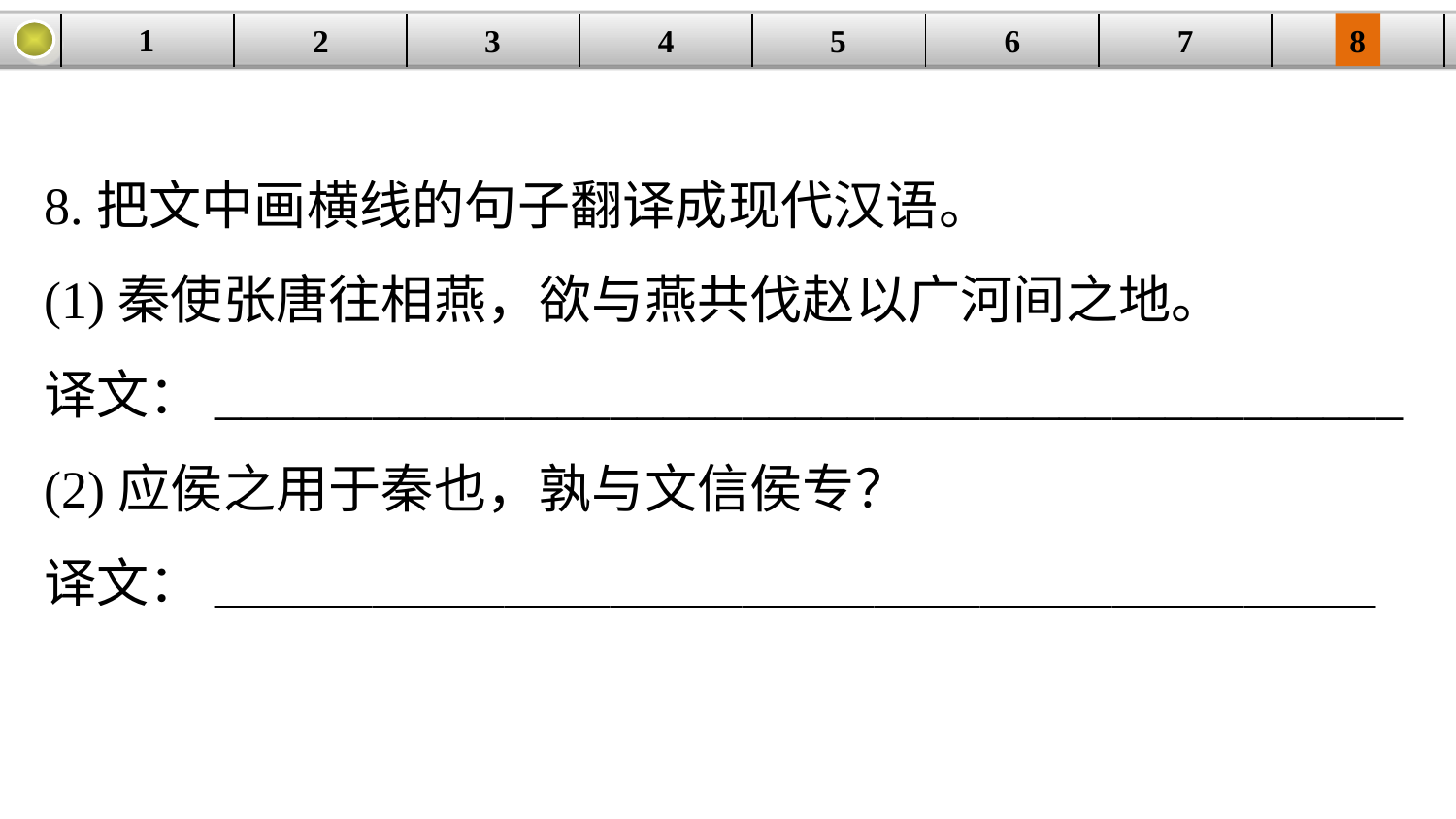

1
3
4
5
6
8
2
|  |  |  |  |  |  |  |  |
| --- | --- | --- | --- | --- | --- | --- | --- |
7

8.把文中画横线的句子翻译成现代汉语。
(1)秦使张唐往相燕，欲与燕共伐赵以广河间之地。
译文：_____________________________________________
(2)应侯之用于秦也，孰与文信侯专？
译文：____________________________________________